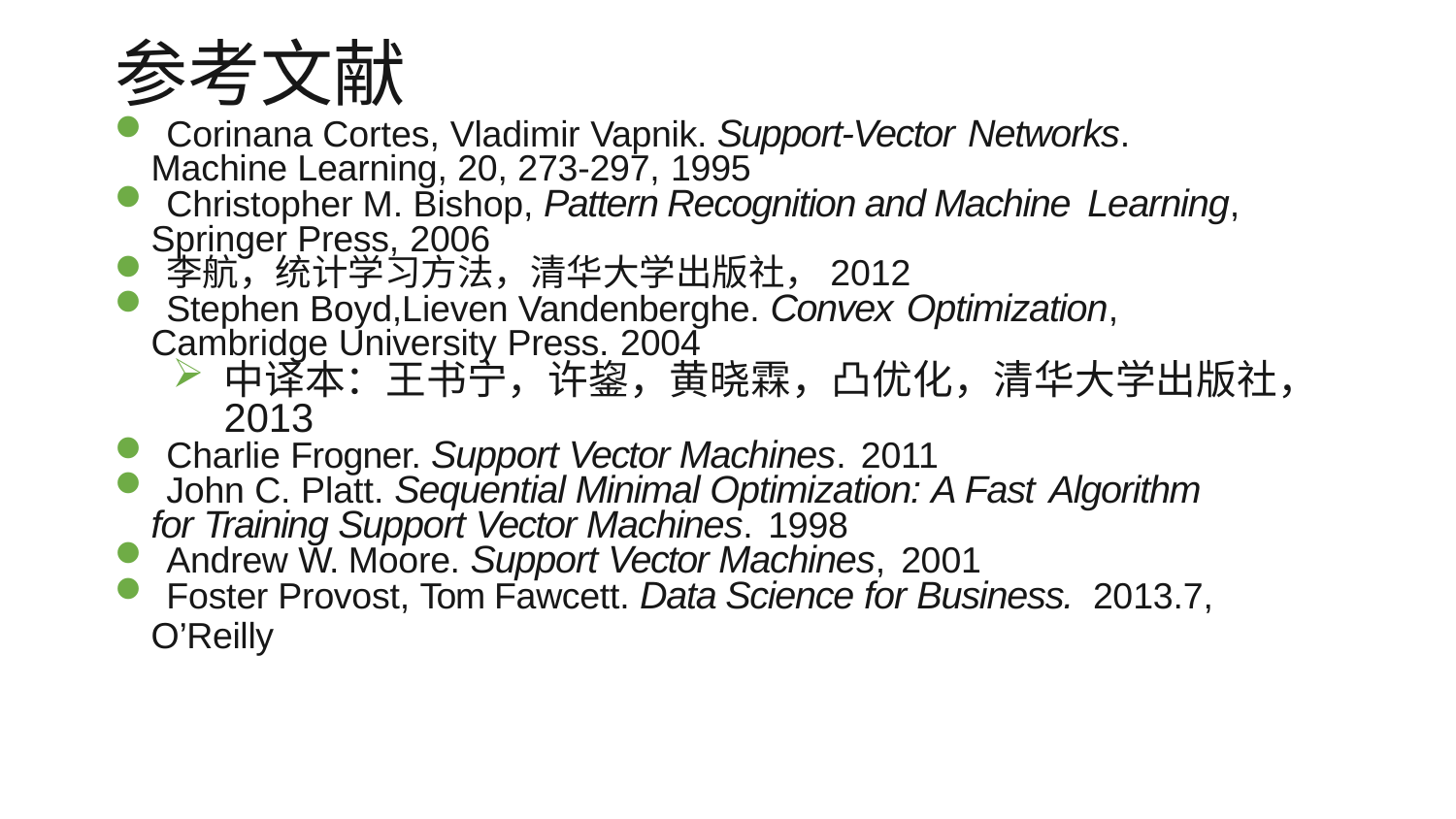

# 参考文献
Corinana Cortes, Vladimir Vapnik. Support-Vector Networks.
Machine Learning, 20, 273-297, 1995
Christopher M. Bishop, Pattern Recognition and Machine Learning,
Springer Press, 2006
李航，统计学习方法，清华大学出版社，2012
Stephen Boyd,Lieven Vandenberghe. Convex Optimization,
Cambridge University Press. 2004
中译本：王书宁，许鋆，黄晓霖，凸优化，清华大学出版社，
2013
Charlie Frogner. Support Vector Machines. 2011
John C. Platt. Sequential Minimal Optimization: A Fast Algorithm
for Training Support Vector Machines. 1998
Andrew W. Moore. Support Vector Machines, 2001
Foster Provost, Tom Fawcett. Data Science for Business. 2013.7,
O’Reilly